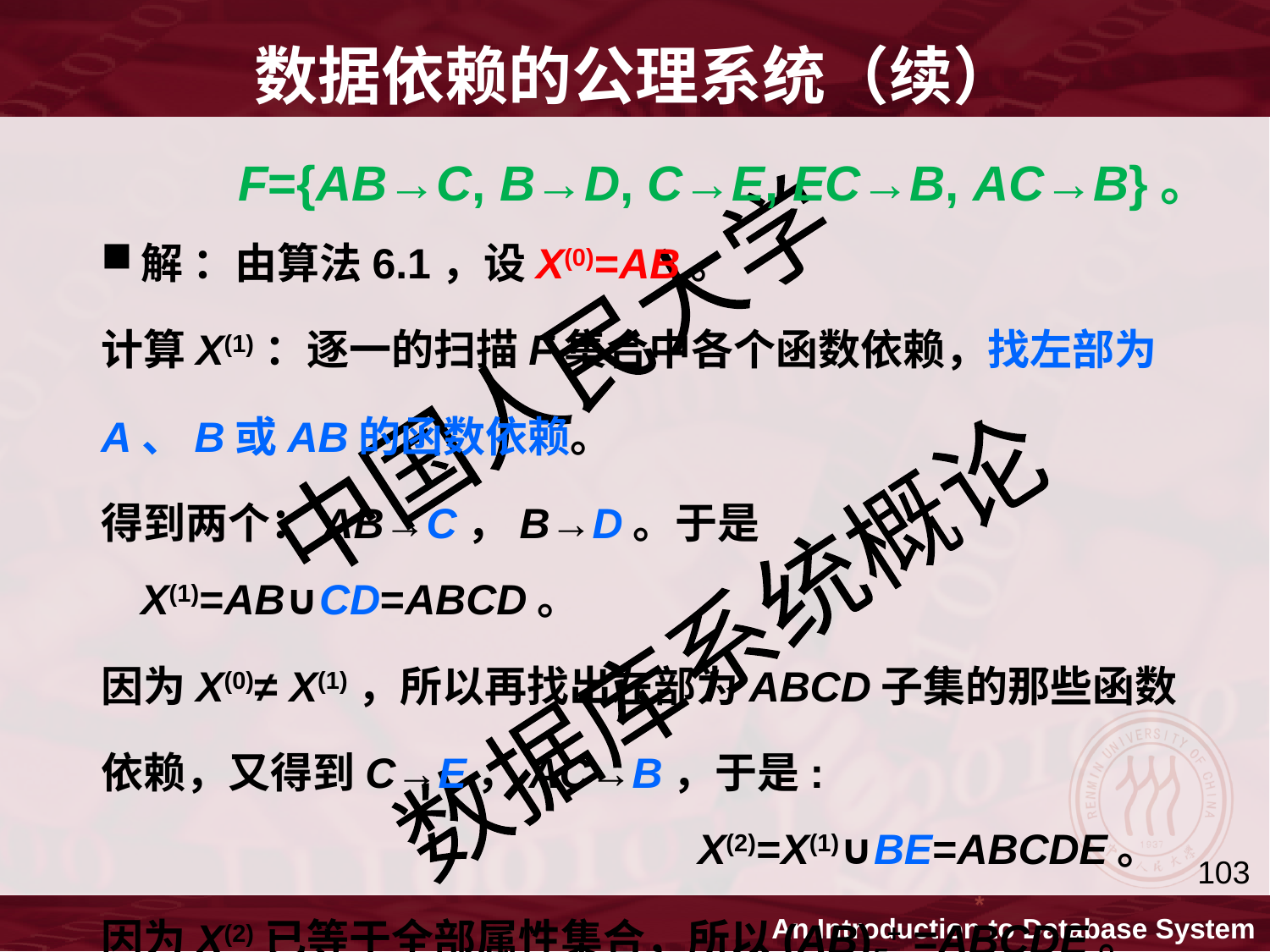

数据依赖的公理系统（续）
	F={AB→C, B→D, C→E, EC→B, AC→B}。
解 ：由算法6.1，设X(0)=AB。
计算X(1)：逐一的扫描F集合中各个函数依赖，找左部为
A、B或AB的函数依赖。
得到两个：AB→C，B→D。于是X(1)=AB∪CD=ABCD。
因为X(0)≠ X(1)，所以再找出左部为ABCD子集的那些函数
依赖，又得到C→E，AC→B，于是:
                                               X(2)=X(1)∪BE=ABCDE。
因为X(2)已等于全部属性集合，所以(AB)F+ =ABCDE。

*